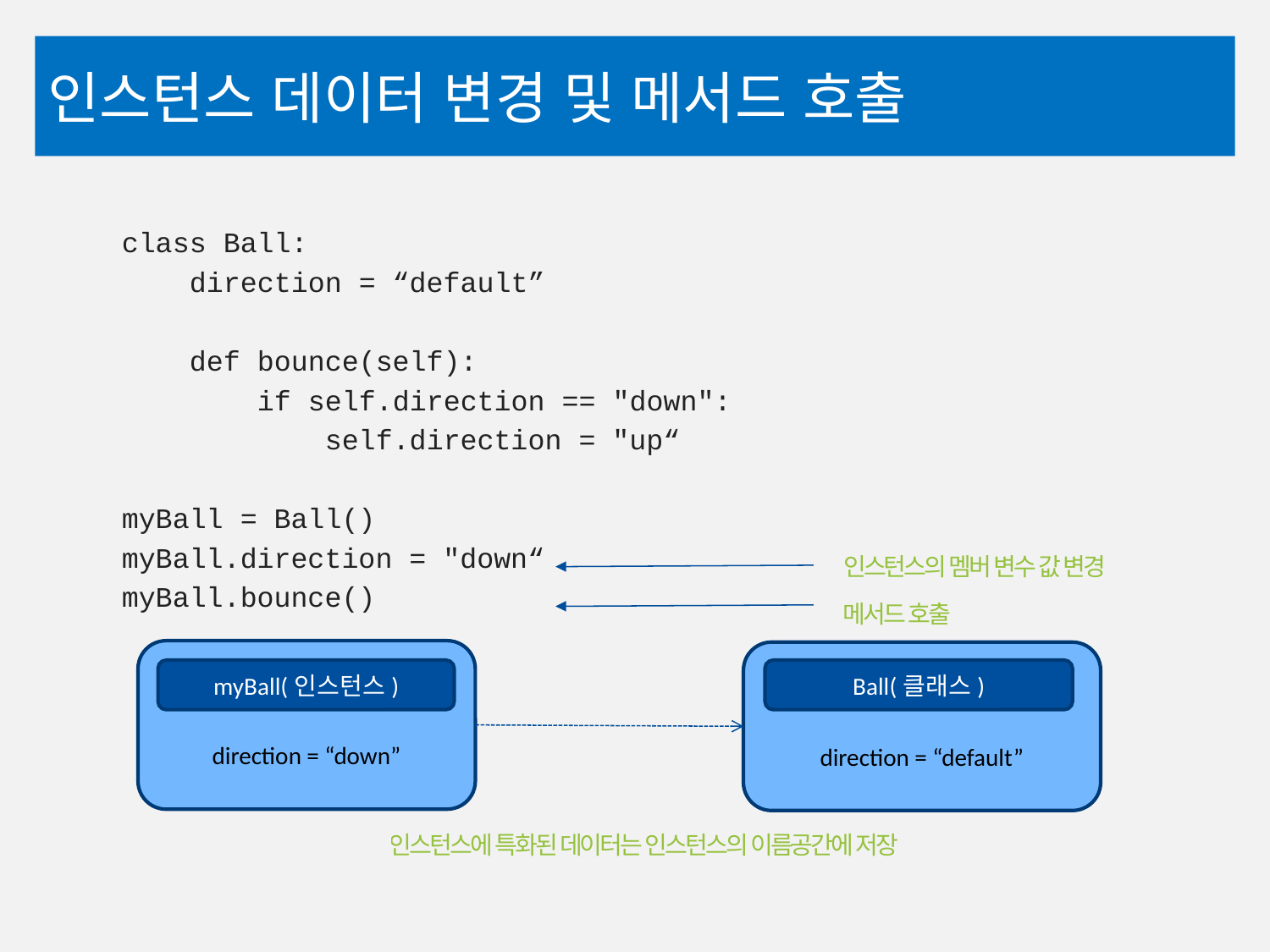

# 인스턴스 데이터 변경 및 메서드 호출
class Ball:
    direction = “default”

    def bounce(self):
        if self.direction == "down":
            self.direction = "up“

myBall = Ball()
myBall.direction = "down“
myBall.bounce()

인스턴스의 멤버 변수 값 변경
메서드 호출

direction = “down”

direction = “default”
myBall(인스턴스)
Ball(클래스)
인스턴스에 특화된 데이터는 인스턴스의 이름공간에 저장